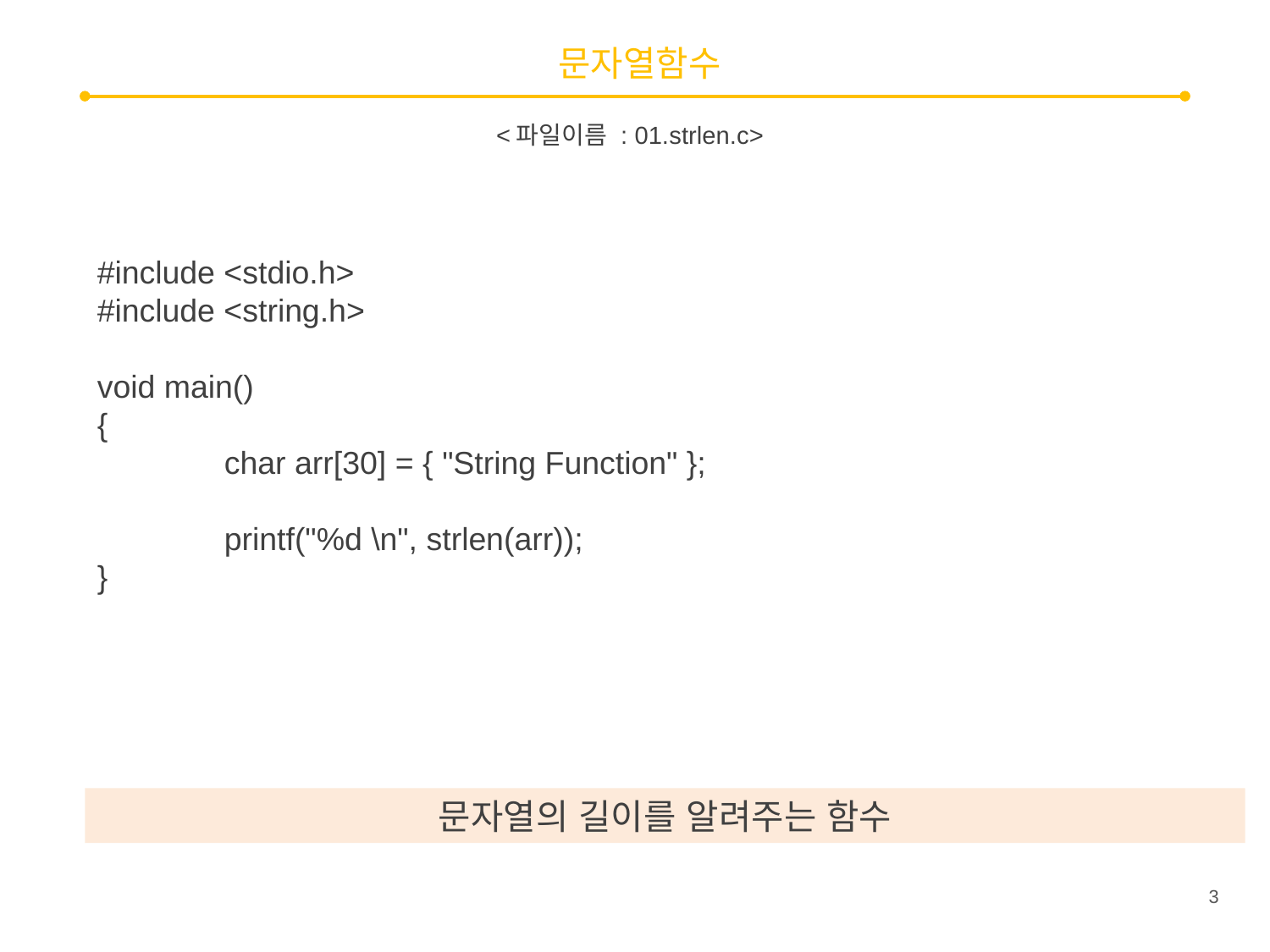

# 문자열함수
<파일이름 : 01.strlen.c>
#include <stdio.h>
#include <string.h>

void main()
{
	char arr[30] = { "String Function" };

	printf("%d \n", strlen(arr));
}
문자열의 길이를 알려주는 함수